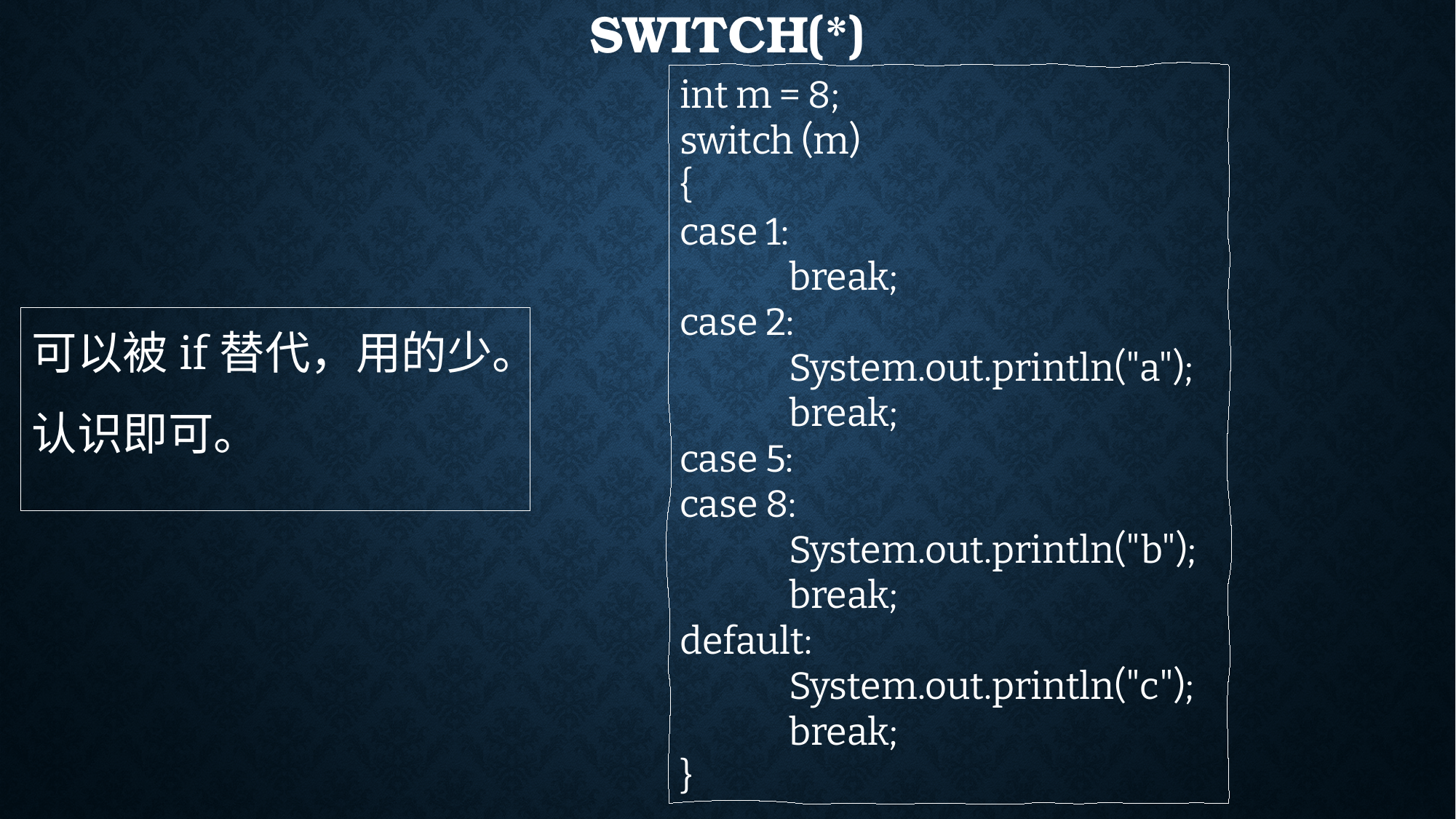

# switch(*)
int m = 8;
switch (m)
{
case 1:
	break;
case 2:
	System.out.println("a");
	break;
case 5:
case 8:
	System.out.println("b");
	break;
default:
	System.out.println("c");
	break;
}
可以被if替代，用的少。
认识即可。